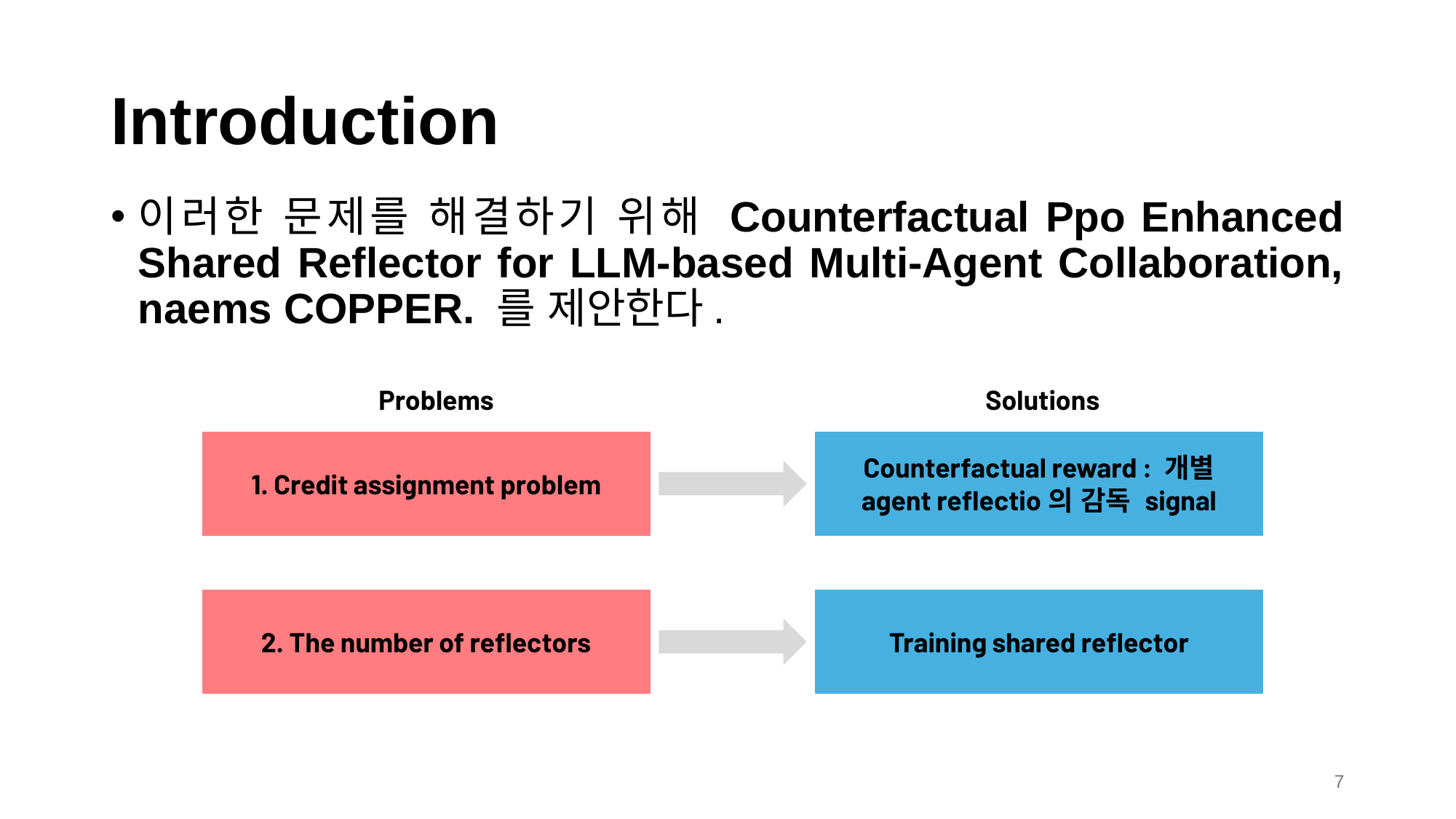

# Introduction
이러한 문제를 해결하기 위해 Counterfactual Ppo Enhanced Shared Reflector for LLM-based Multi-Agent Collaboration, naems COPPER. 를 제안한다.

Problems
Solutions
1. Credit assignment problem
Counterfactual reward : 개별 agent reflectio의 감독 signal

2. The number of reflectors
Training shared reflector

7